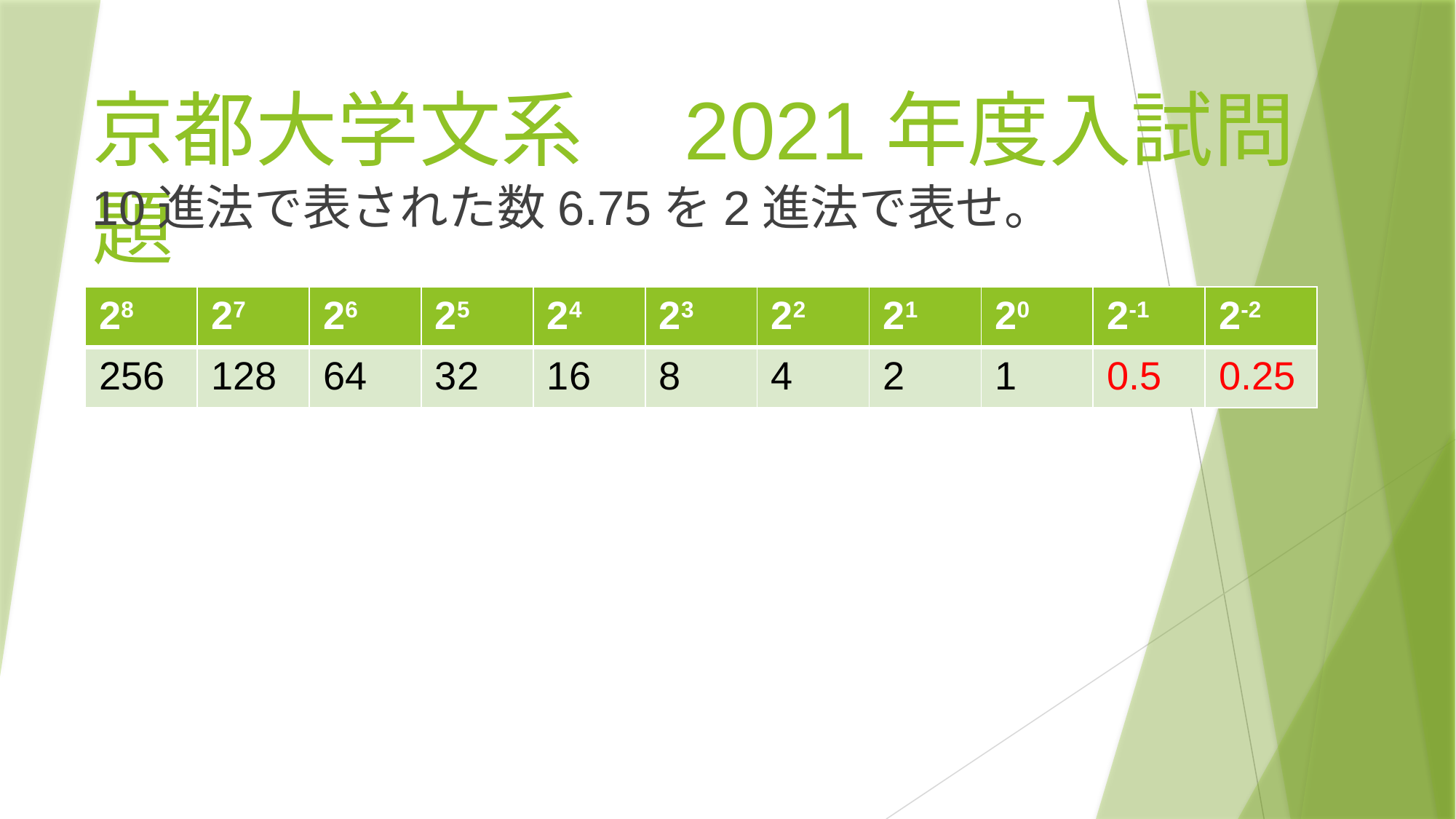

# 京都大学文系　2021年度入試問題
10進法で表された数6.75を2進法で表せ。
| 28 | 27 | 26 | 25 | 24 | 23 | 22 | 21 | 20 | 2-1 | 2-2 |
| --- | --- | --- | --- | --- | --- | --- | --- | --- | --- | --- |
| 256 | 128 | 64 | 32 | 16 | 8 | 4 | 2 | 1 | 0.5 | 0.25 |